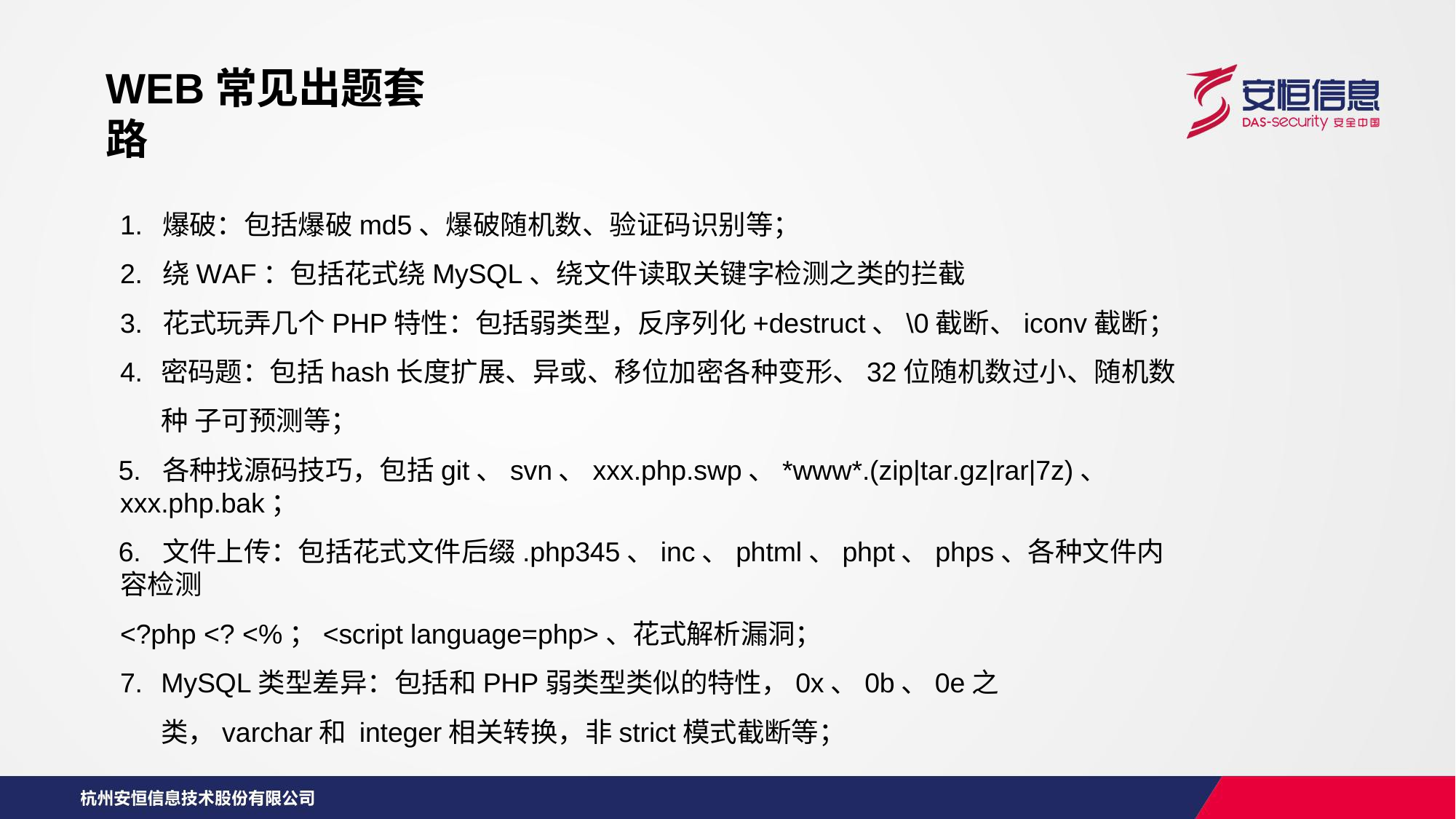

WEB常见出题套路
1.	爆破：包括爆破md5、爆破随机数、验证码识别等；

2.	绕WAF：包括花式绕MySQL、绕文件读取关键字检测之类的拦截

3.	花式玩弄几个PHP特性：包括弱类型，反序列化+destruct、\0截断、iconv截断；
4.	密码题：包括hash长度扩展、异或、移位加密各种变形、32位随机数过小、随机数种 子可预测等；

5.	各种找源码技巧，包括git、svn、xxx.php.swp、*www*.(zip|tar.gz|rar|7z)、
xxx.php.bak；

6.	文件上传：包括花式文件后缀.php345、inc、phtml、phpt、phps、各种文件内容检测

<?php <? <%；<script language=php>、花式解析漏洞；
7.	MySQL类型差异：包括和PHP弱类型类似的特性，0x、0b、0e之类，varchar和 integer相关转换，非strict模式截断等；